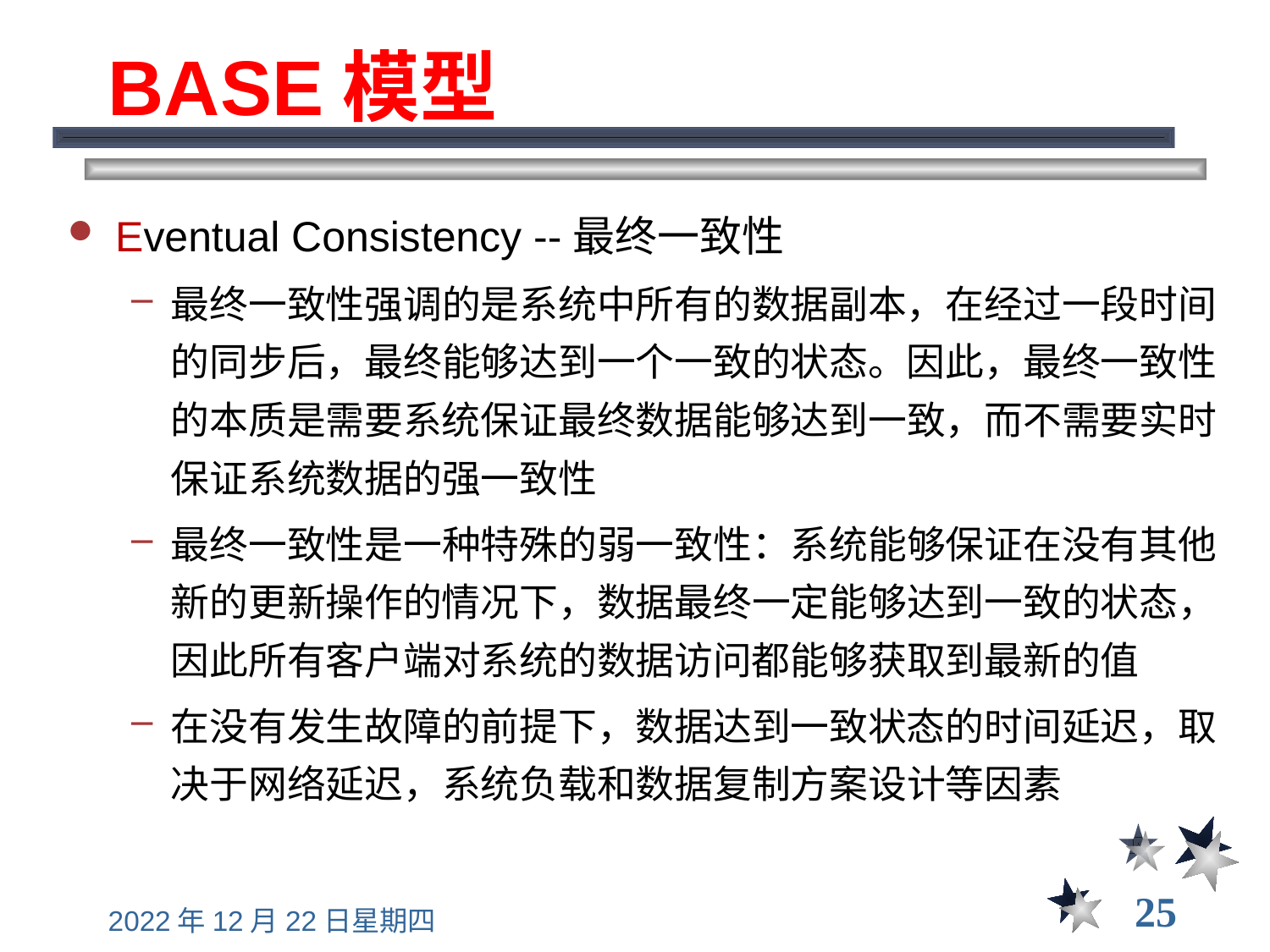

# BASE模型
Eventual Consistency --最终一致性
最终一致性强调的是系统中所有的数据副本，在经过一段时间的同步后，最终能够达到一个一致的状态。因此，最终一致性的本质是需要系统保证最终数据能够达到一致，而不需要实时保证系统数据的强一致性
最终一致性是一种特殊的弱一致性：系统能够保证在没有其他新的更新操作的情况下，数据最终一定能够达到一致的状态，因此所有客户端对系统的数据访问都能够获取到最新的值
在没有发生故障的前提下，数据达到一致状态的时间延迟，取决于网络延迟，系统负载和数据复制方案设计等因素

25
2022年12月22日星期四
大数据管理----前言